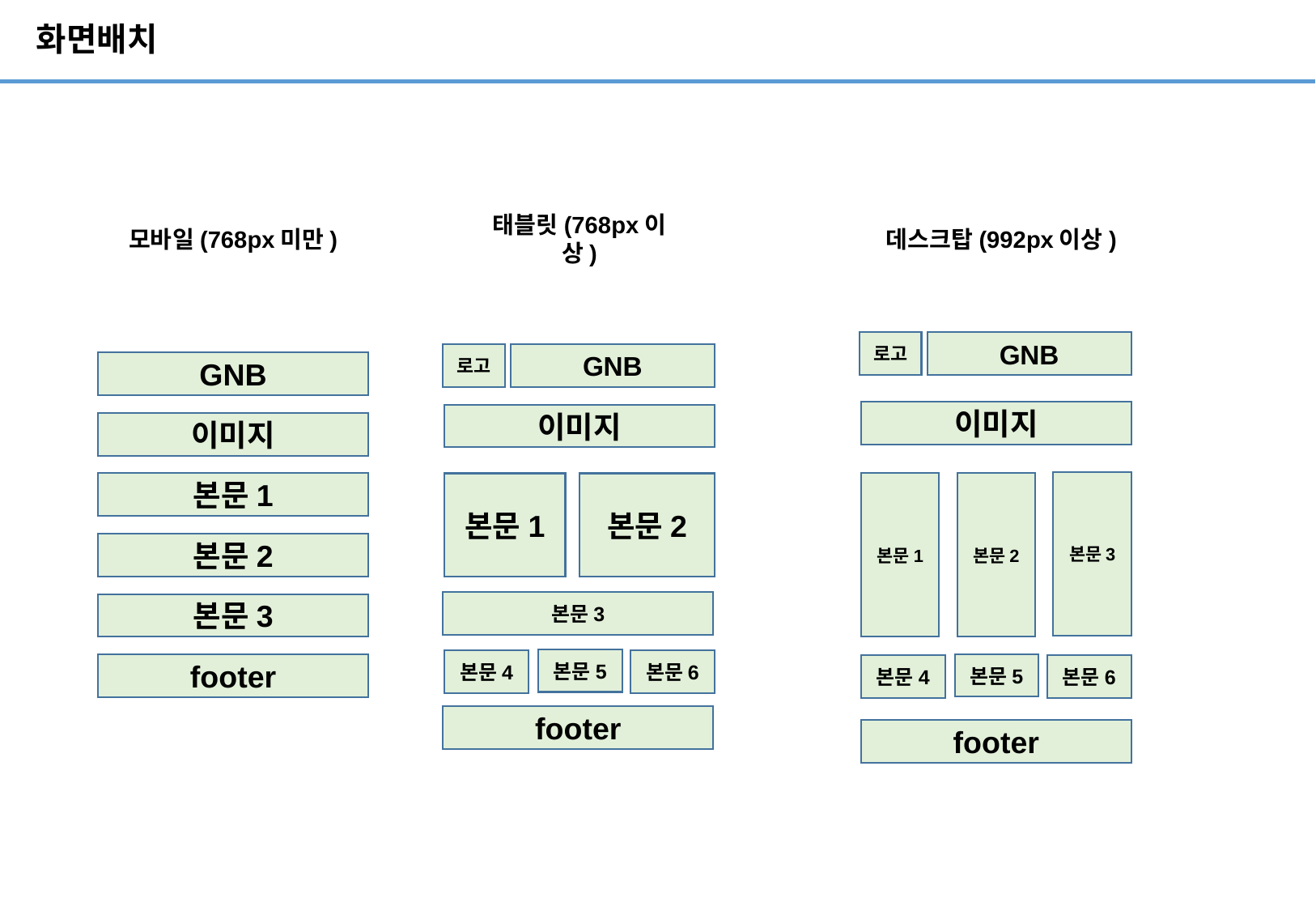

# 화면배치

데스크탑(992px이상)
모바일(768px미만)
태블릿(768px이상)
로고
GNB
로고
GNB
GNB
이미지
이미지
이미지
본문3
본문1
본문1
본문2
본문1
본문2
본문2
본문3
본문3
본문5
본문4
본문6
본문5
footer
본문4
본문6
footer
footer